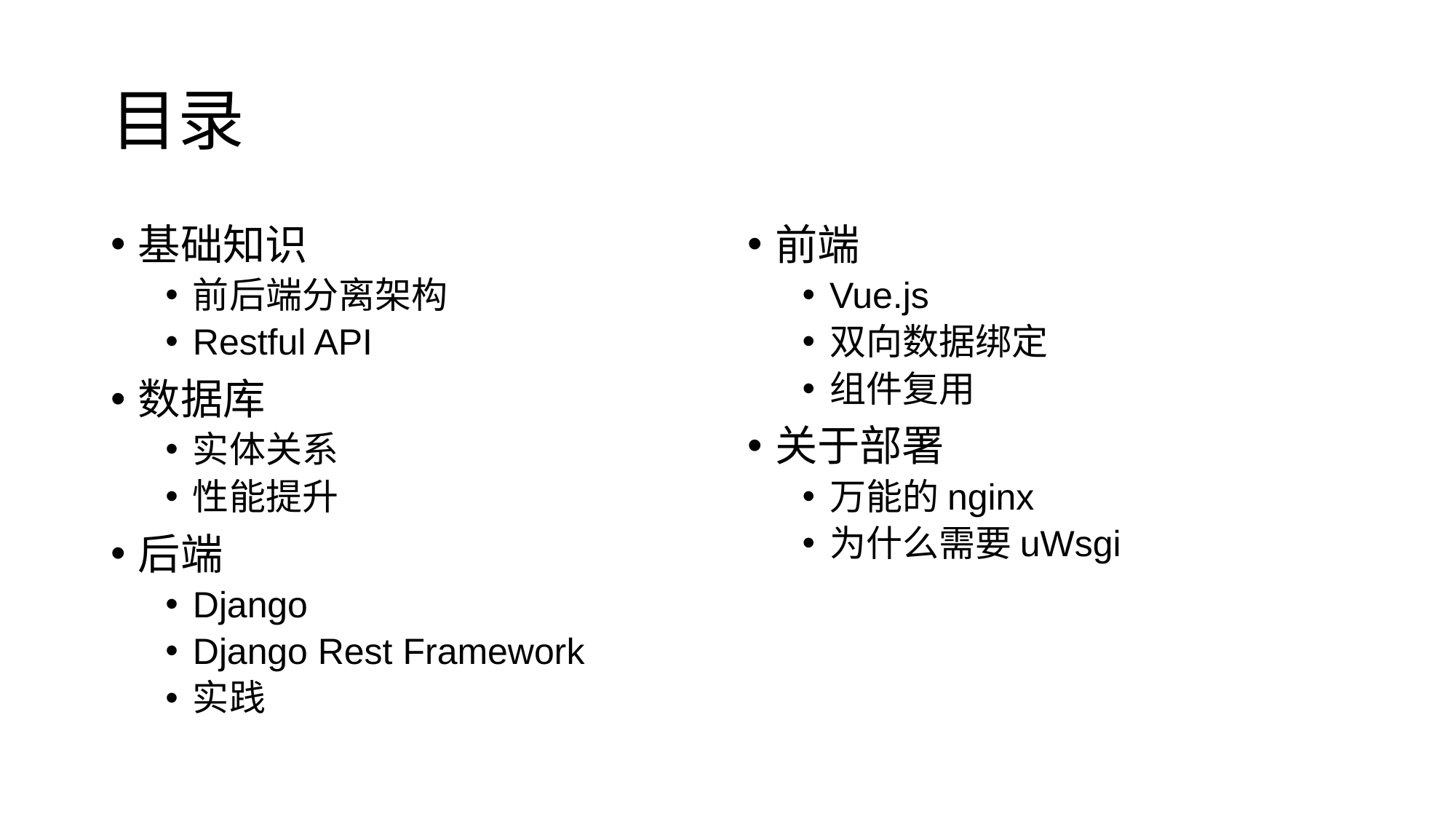

# 目录
基础知识
前后端分离架构
Restful API
数据库
实体关系
性能提升
后端
Django
Django Rest Framework
实践

前端
Vue.js
双向数据绑定
组件复用
关于部署
万能的nginx
为什么需要uWsgi